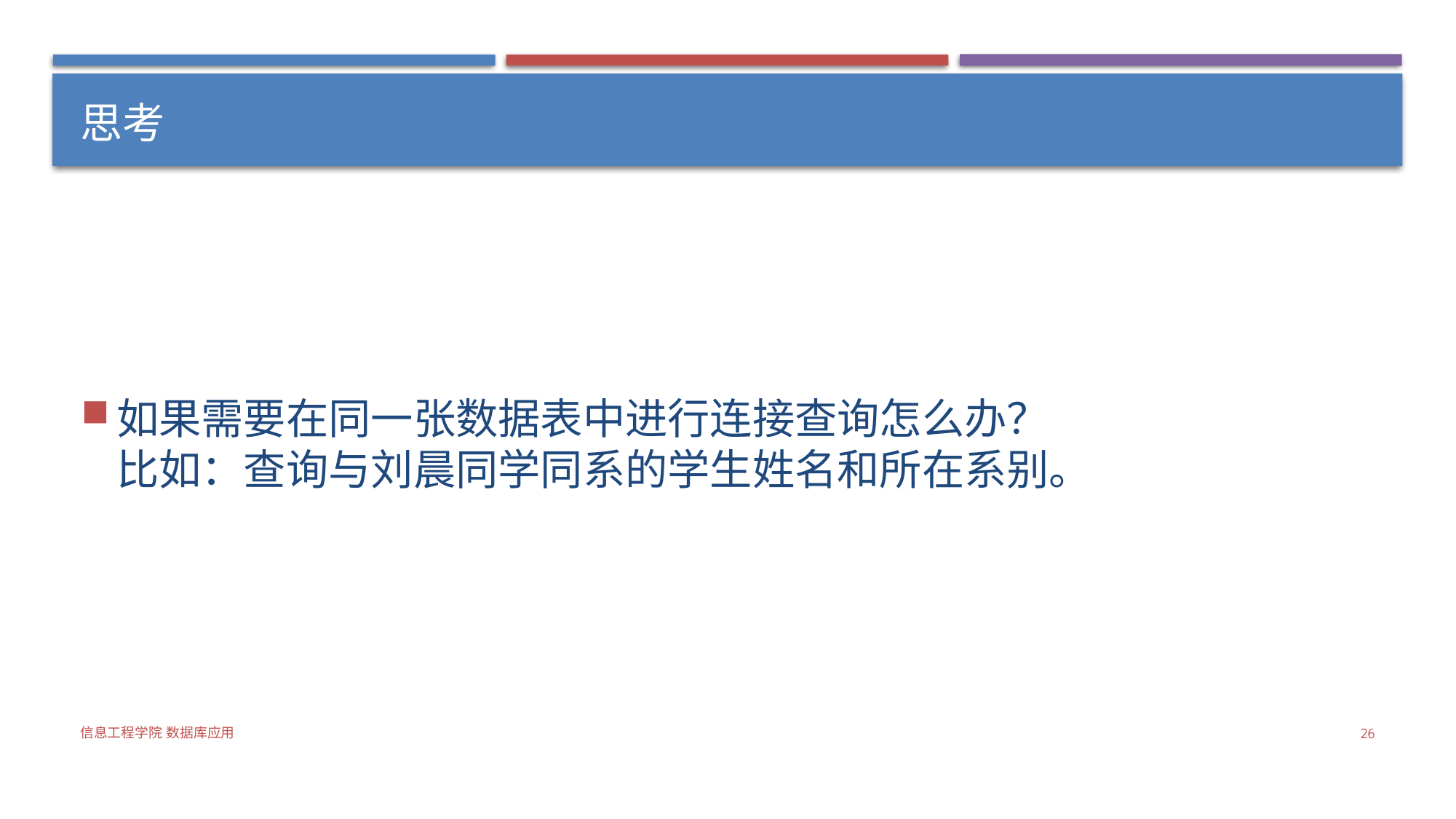

# 思考
如果需要在同一张数据表中进行连接查询怎么办？
比如：查询与刘晨同学同系的学生姓名和所在系别。
信息工程学院 数据库应用
26